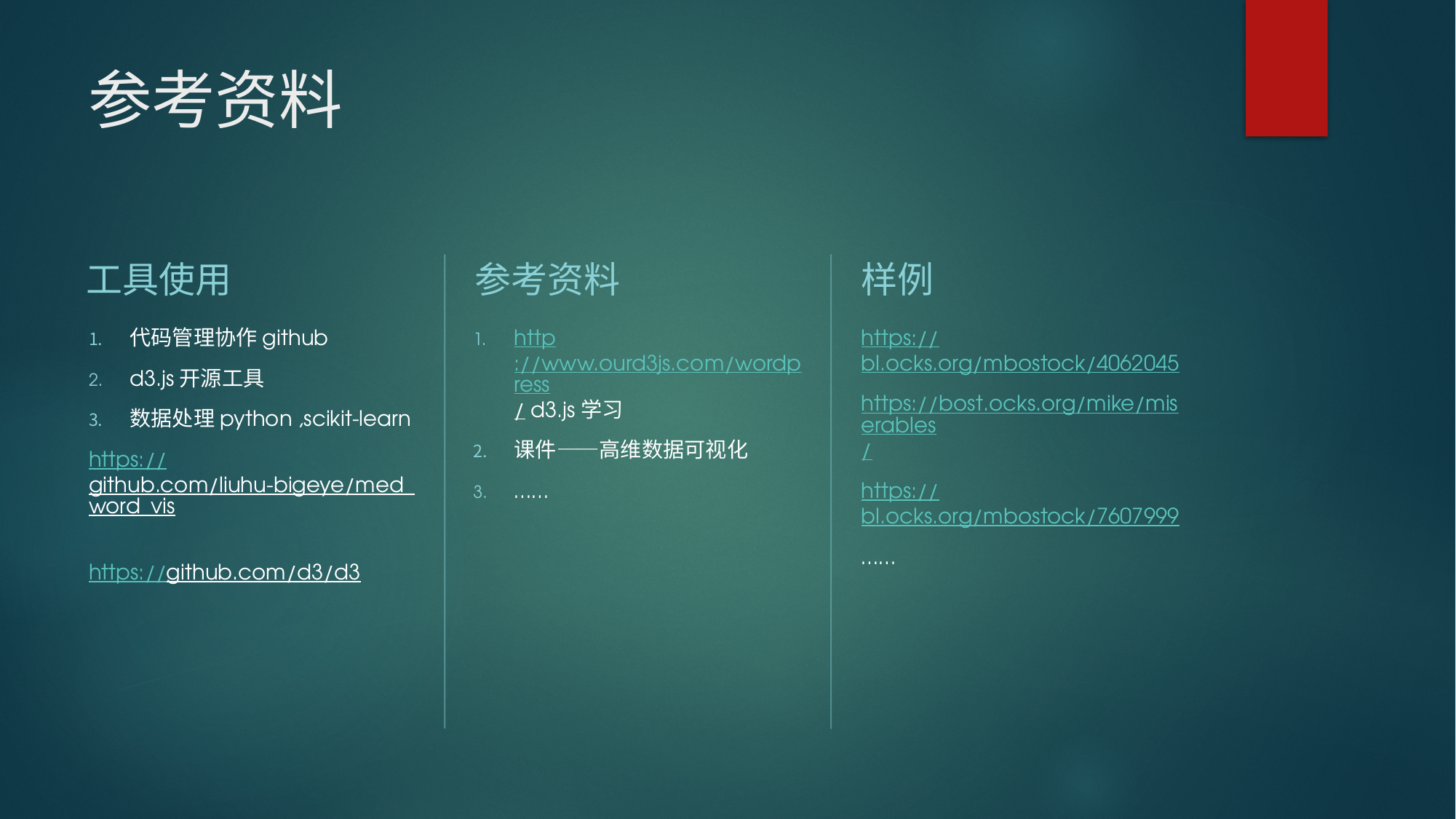

# 参考资料
工具使用
参考资料
样例
代码管理协作github
d3.js开源工具
数据处理python ,scikit-learn
https://github.com/liuhu-bigeye/med_word_vis
https://github.com/d3/d3

http://www.ourd3js.com/wordpress/ d3.js学习
课件——高维数据可视化
……

https://bl.ocks.org/mbostock/4062045
https://bost.ocks.org/mike/miserables/
https://bl.ocks.org/mbostock/7607999
……